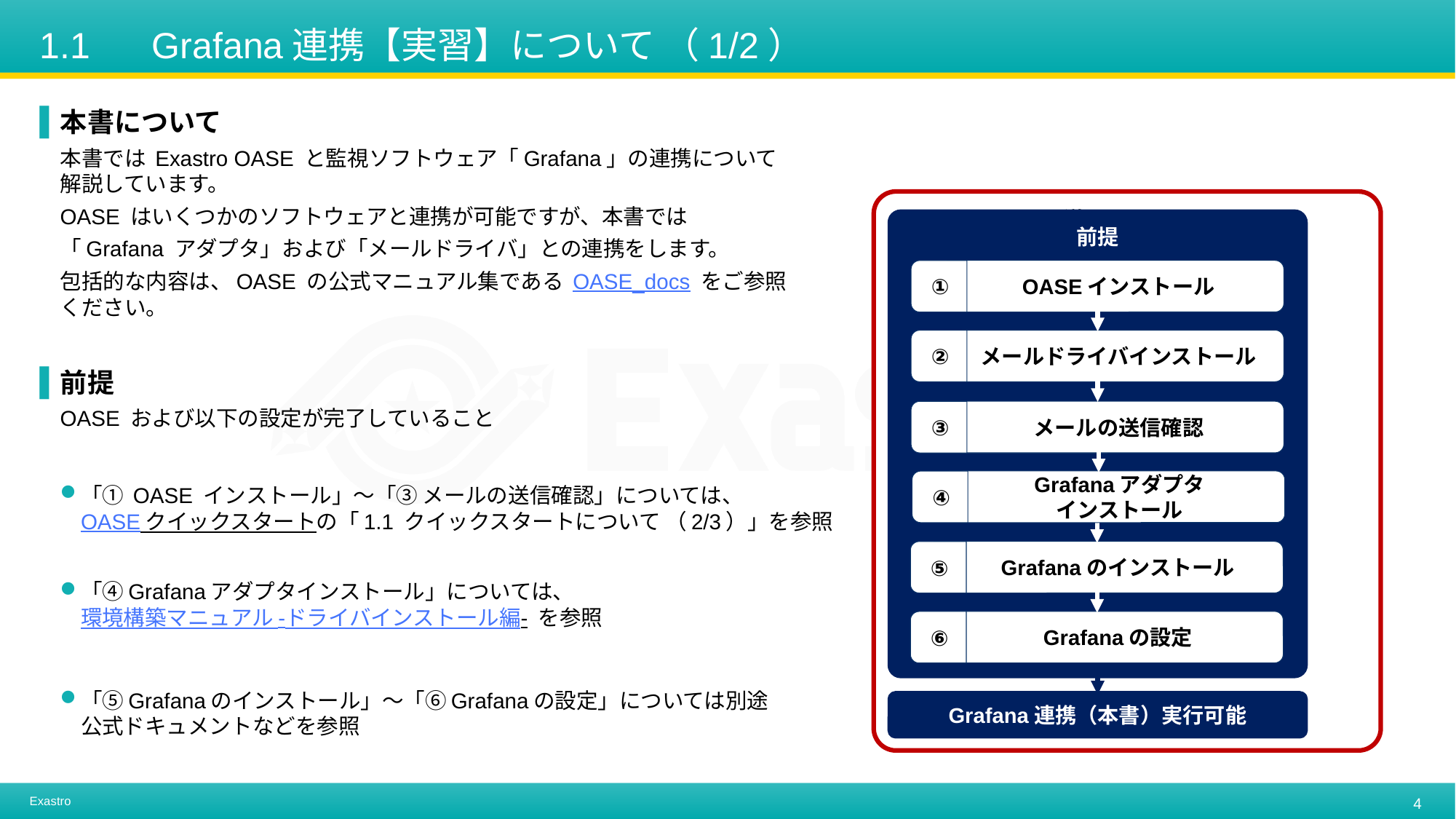

# 1.1　 Grafana連携【実習】について （1/2）
本書について
本書では Exastro OASE と監視ソフトウェア「Grafana」の連携について
解説しています。
OASE はいくつかのソフトウェアと連携が可能ですが、本書では
「Grafana アダプタ」および「メールドライバ」との連携をします。
包括的な内容は、OASE の公式マニュアル集である OASE_docs をご参照
ください。

前提
OASE および以下の設定が完了していること

「① OASE インストール」～「③ メールの送信確認」については、
OASE クイックスタートの「1.1 クイックスタートについて （2/3）」を参照

「④Grafanaアダプタインストール」については、
環境構築マニュアル -ドライバインストール編- を参照

「⑤Grafanaのインストール」～「⑥Grafanaの設定」については別途
公式ドキュメントなどを参照
導入イメージ
前提
①
OASEインストール
②
メールドライバインストール
③
メールの送信確認
④
Grafanaアダプタ
インストール
⑤
Grafanaのインストール
⑥
Grafanaの設定
Grafana連携（本書）実行可能